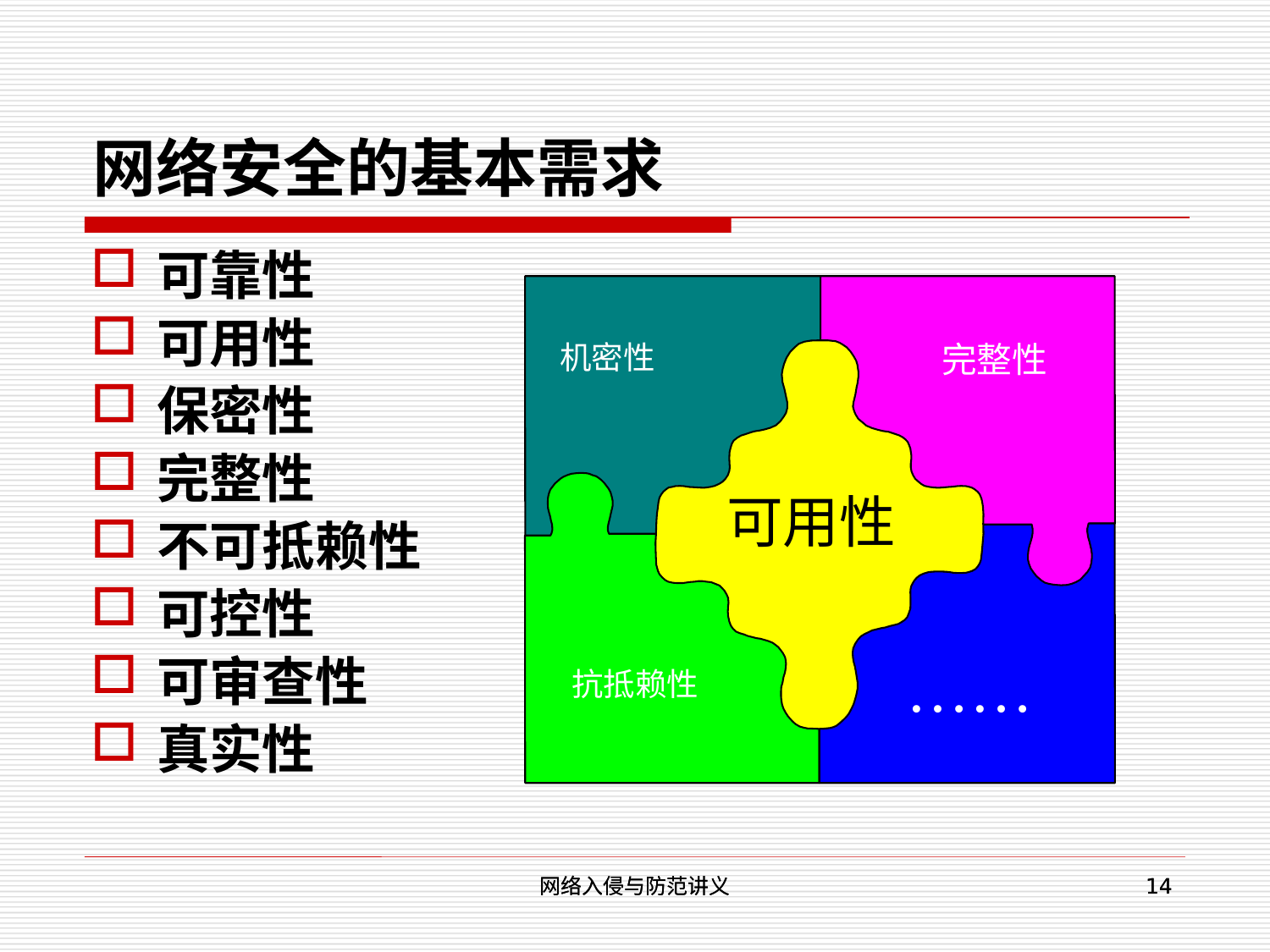

网络安全的基本需求
可靠性
可用性
保密性
完整性
不可抵赖性
可控性
可审查性
真实性

机密性

完整性

可用性

抗抵赖性

……

网络入侵与防范讲义
网络入侵与防范讲义
14
14